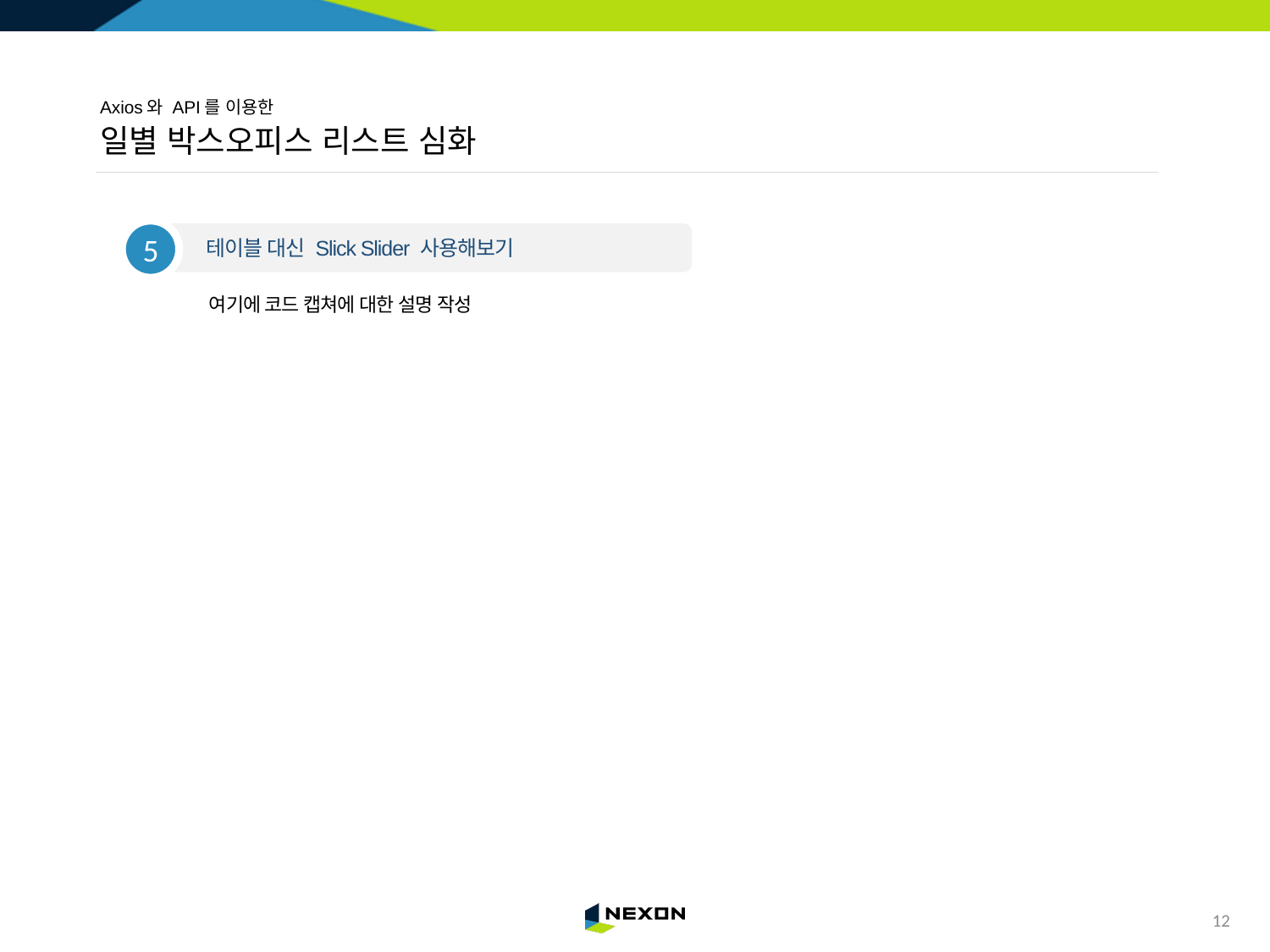

# Axios와 API를 이용한 일별 박스오피스 리스트 심화
5
테이블 대신 Slick Slider 사용해보기
여기에 코드 캡쳐에 대한 설명 작성
12